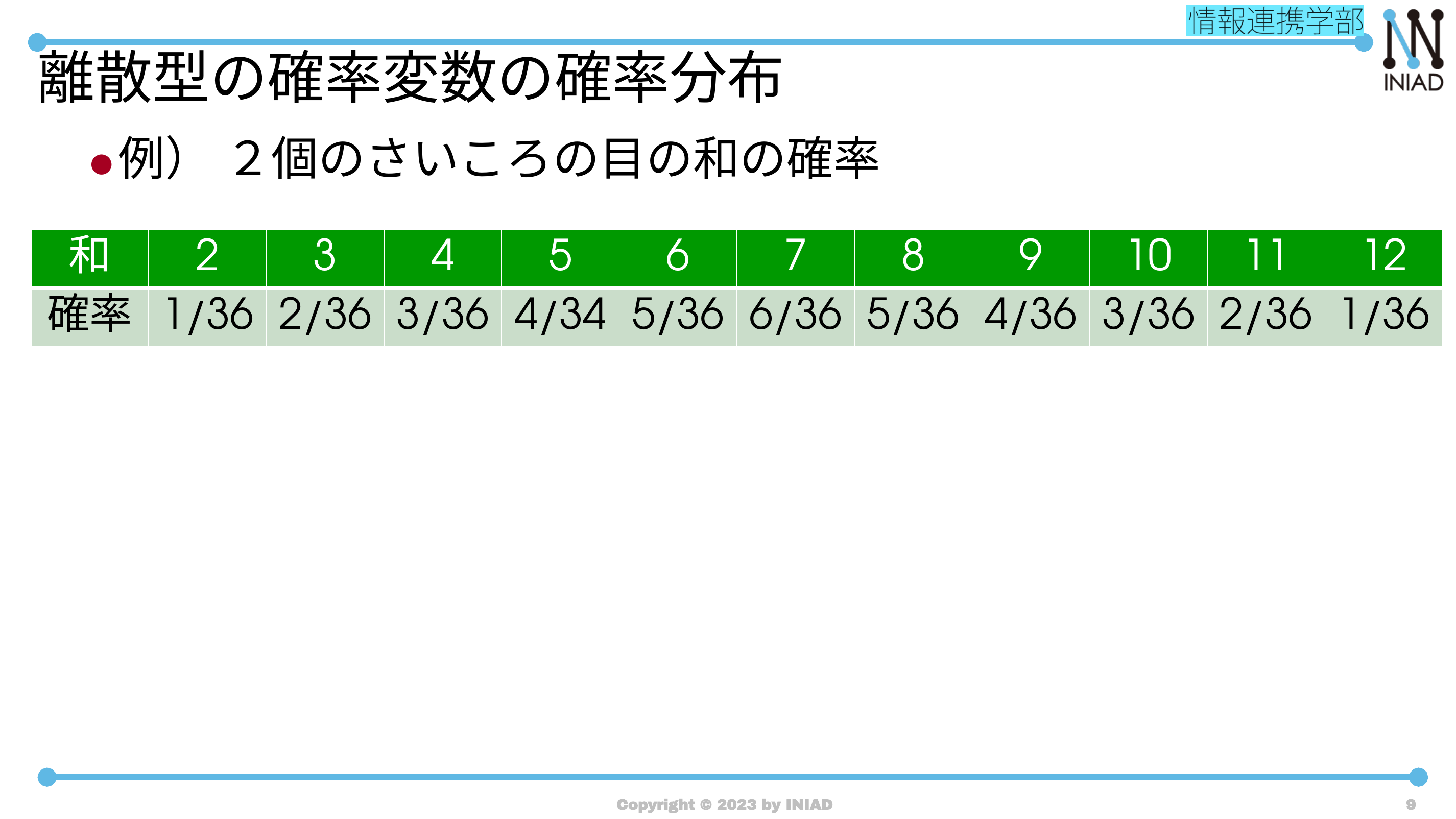

# 離散型の確率変数の確率分布
例） ２個のさいころの目の和の確率
| 和 | 2 | 3 | 4 | 5 | 6 | 7 | 8 | 9 | 10 | 11 | 12 |
| --- | --- | --- | --- | --- | --- | --- | --- | --- | --- | --- | --- |
| 確率 | 1/36 | 2/36 | 3/36 | 4/34 | 5/36 | 6/36 | 5/36 | 4/36 | 3/36 | 2/36 | 1/36 |
Copyright © 2023 by INIAD
9